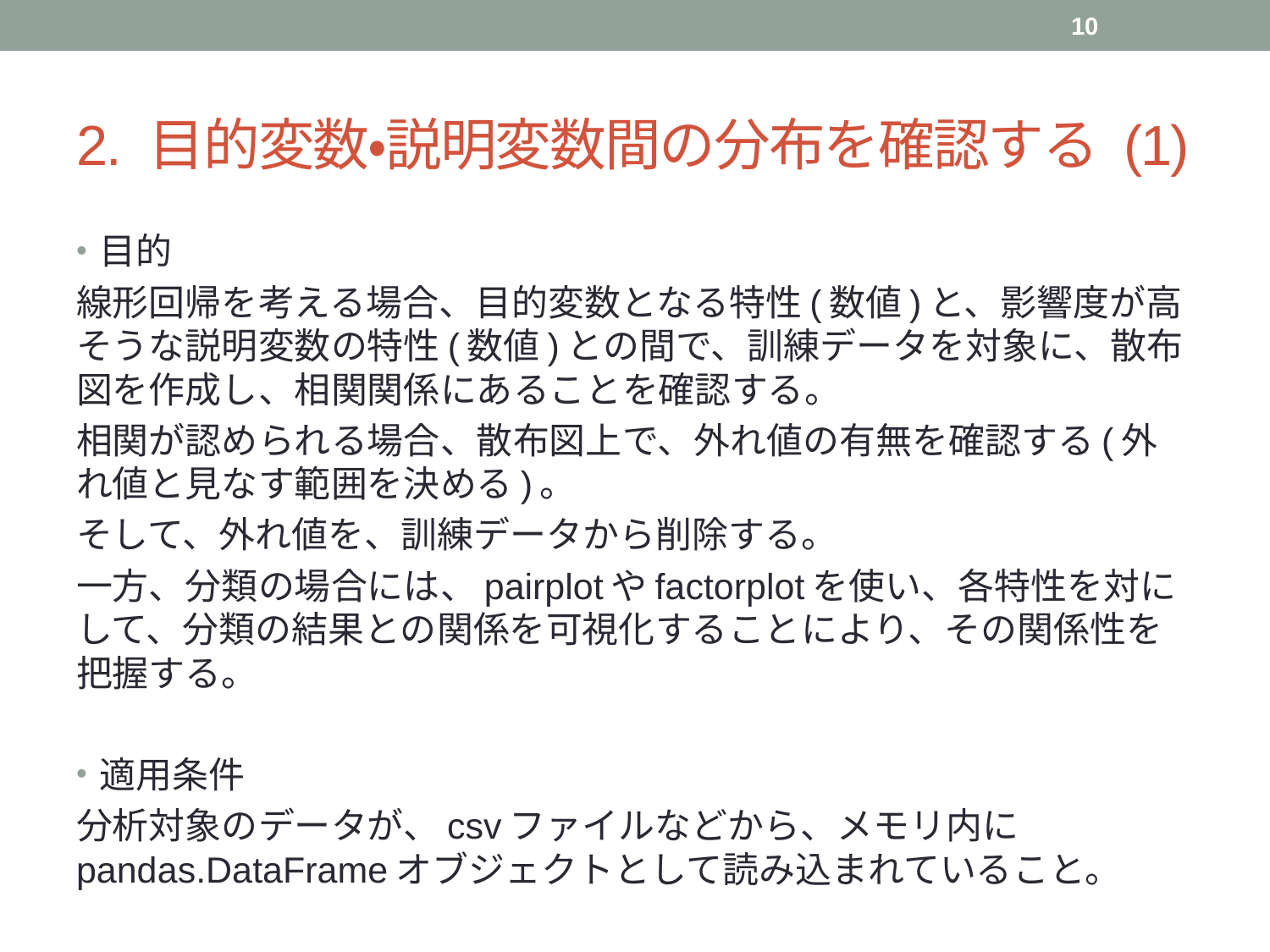

10
# 2. 目的変数・説明変数間の分布を確認する (1)
目的
線形回帰を考える場合、目的変数となる特性(数値)と、影響度が高そうな説明変数の特性(数値)との間で、訓練データを対象に、散布図を作成し、相関関係にあることを確認する。
相関が認められる場合、散布図上で、外れ値の有無を確認する(外れ値と見なす範囲を決める)。
そして、外れ値を、訓練データから削除する。
一方、分類の場合には、pairplotやfactorplotを使い、各特性を対にして、分類の結果との関係を可視化することにより、その関係性を把握する。

適用条件
分析対象のデータが、csvファイルなどから、メモリ内にpandas.DataFrameオブジェクトとして読み込まれていること。